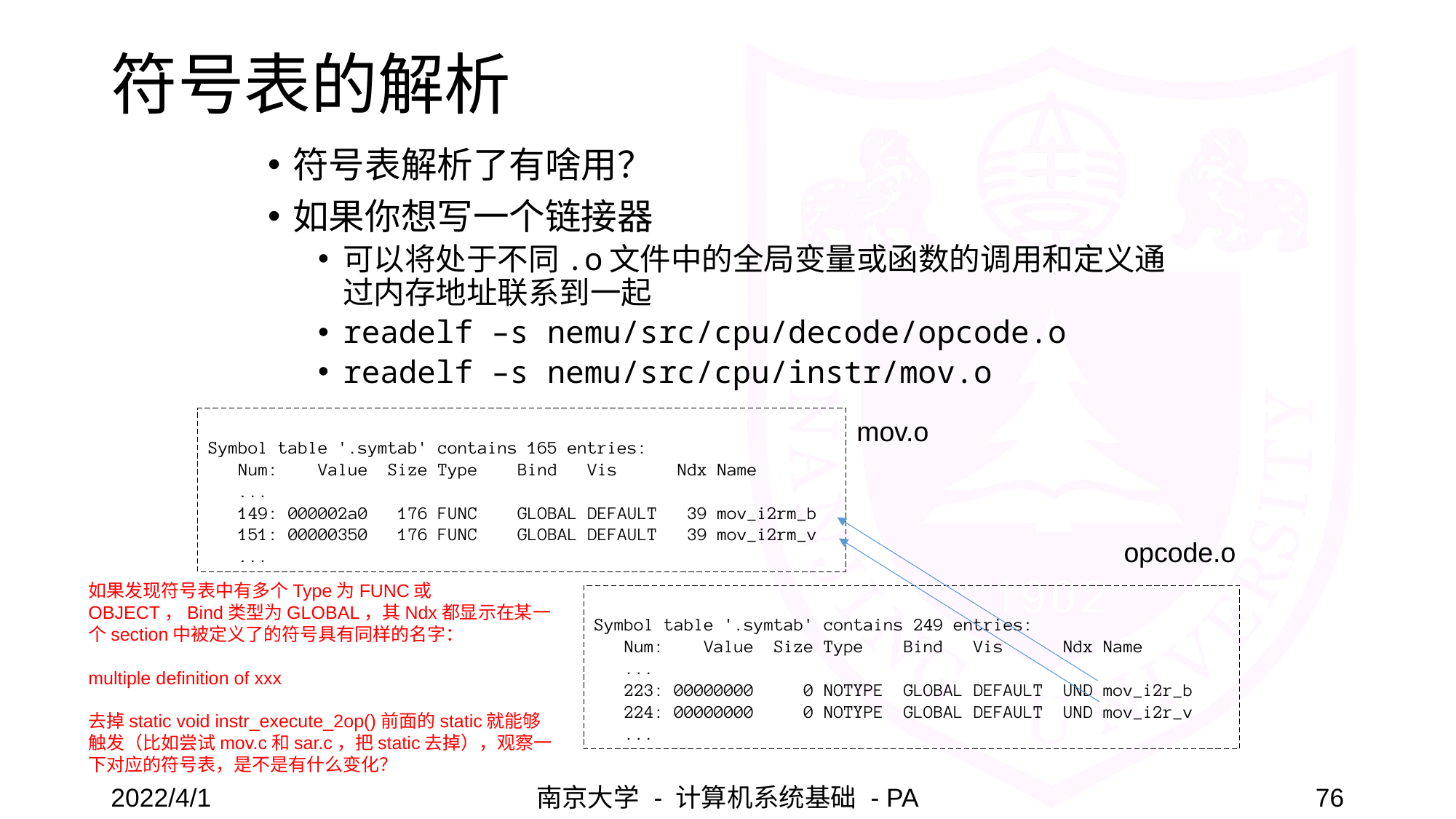

# 符号表的解析
符号表解析了有啥用？
如果你想写一个链接器
可以将处于不同.o文件中的全局变量或函数的调用和定义通过内存地址联系到一起
readelf –s nemu/src/cpu/decode/opcode.o
readelf –s nemu/src/cpu/instr/mov.o

Symbol table '.symtab' contains 165 entries:
   Num:    Value  Size Type    Bind   Vis      Ndx Name
   ...
   149: 000002a0   176 FUNC    GLOBAL DEFAULT   39 mov_i2rm_b
   151: 00000350   176 FUNC    GLOBAL DEFAULT   39 mov_i2rm_v
   ...
mov.o
opcode.o
如果发现符号表中有多个Type为FUNC或OBJECT，Bind类型为GLOBAL，其Ndx都显示在某一个section中被定义了的符号具有同样的名字：

multiple definition of xxx

去掉static void instr_execute_2op()前面的static就能够触发（比如尝试mov.c和sar.c，把static去掉），观察一下对应的符号表，是不是有什么变化？

Symbol table '.symtab' contains 249 entries:
   Num:    Value  Size Type    Bind   Vis      Ndx Name
   ...
   223: 00000000     0 NOTYPE  GLOBAL DEFAULT  UND mov_i2r_b
   224: 00000000     0 NOTYPE  GLOBAL DEFAULT  UND mov_i2r_v
   ...
2022/4/1
南京大学 - 计算机系统基础 - PA
76